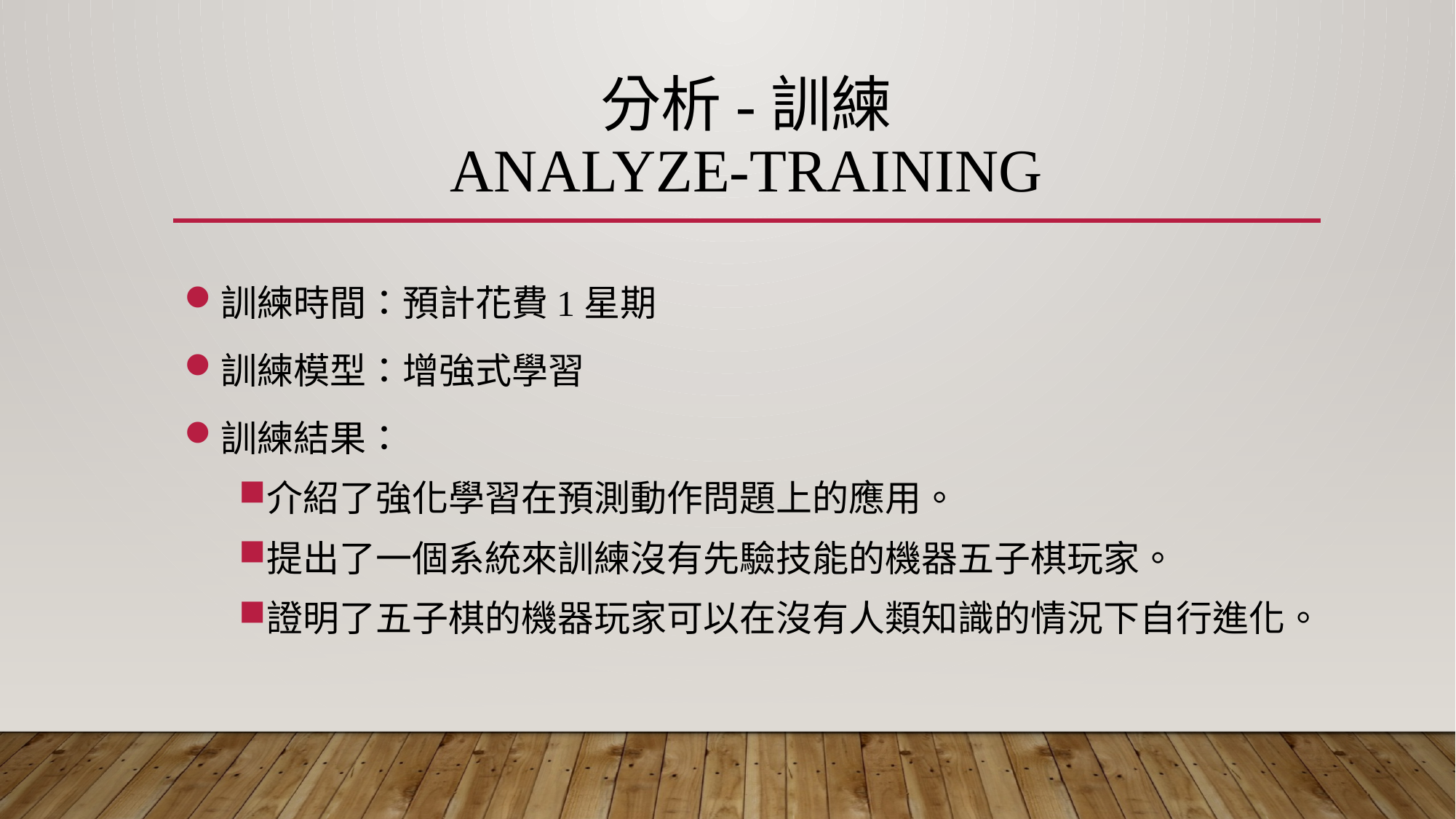

# 分析-訓練 Analyze-training
訓練時間：預計花費1星期
訓練模型：增強式學習
訓練結果：
介紹了強化學習在預測動作問題上的應用。
提出了一個系統來訓練沒有先驗技能的機器五子棋玩家。
證明了五子棋的機器玩家可以在沒有人類知識的情況下自行進化。